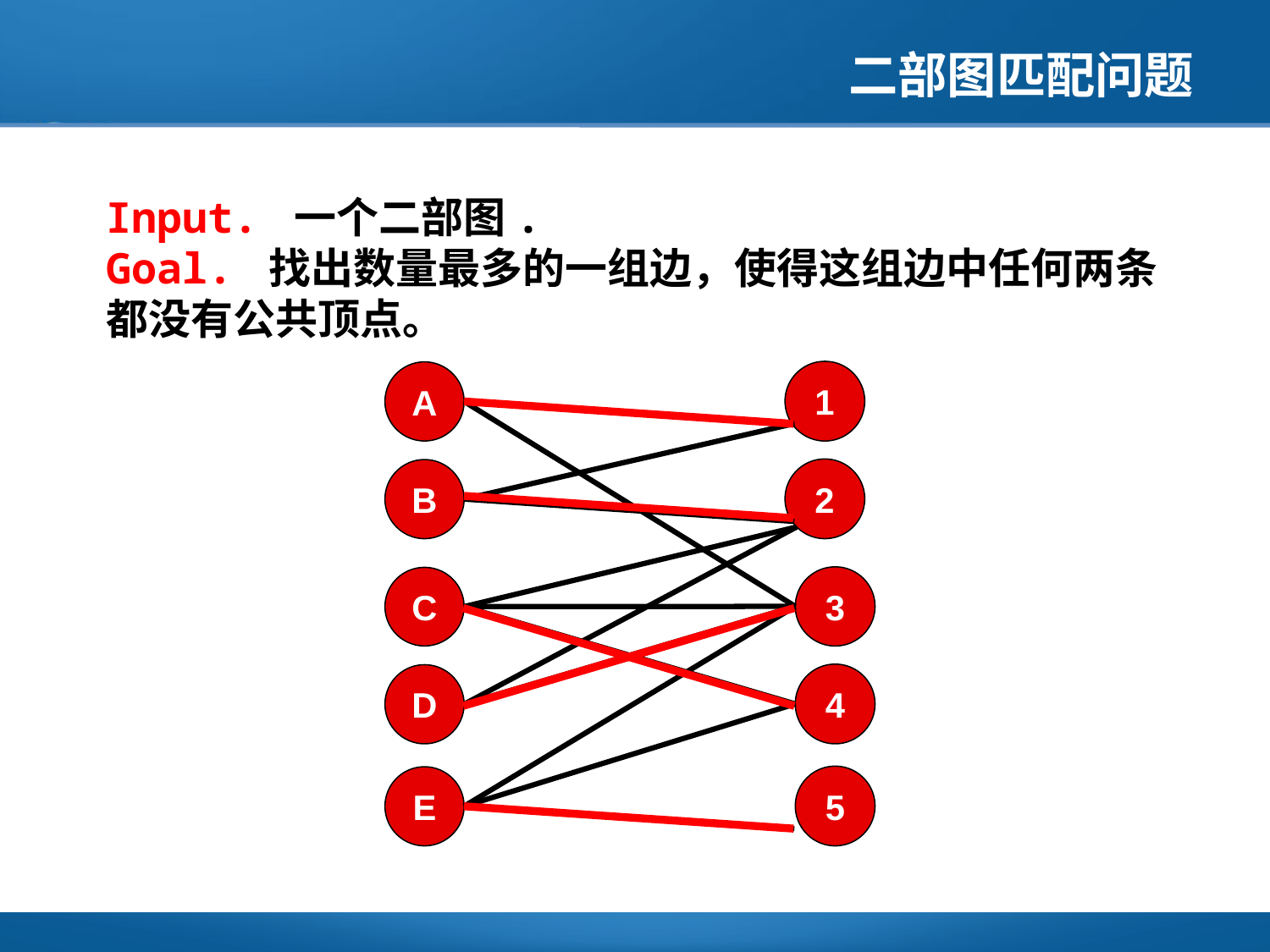

# 二部图匹配问题
Input. 一个二部图.
Goal. 找出数量最多的一组边，使得这组边中任何两条都没有公共顶点。
1
A
2
B
3
C
4
D
5
E